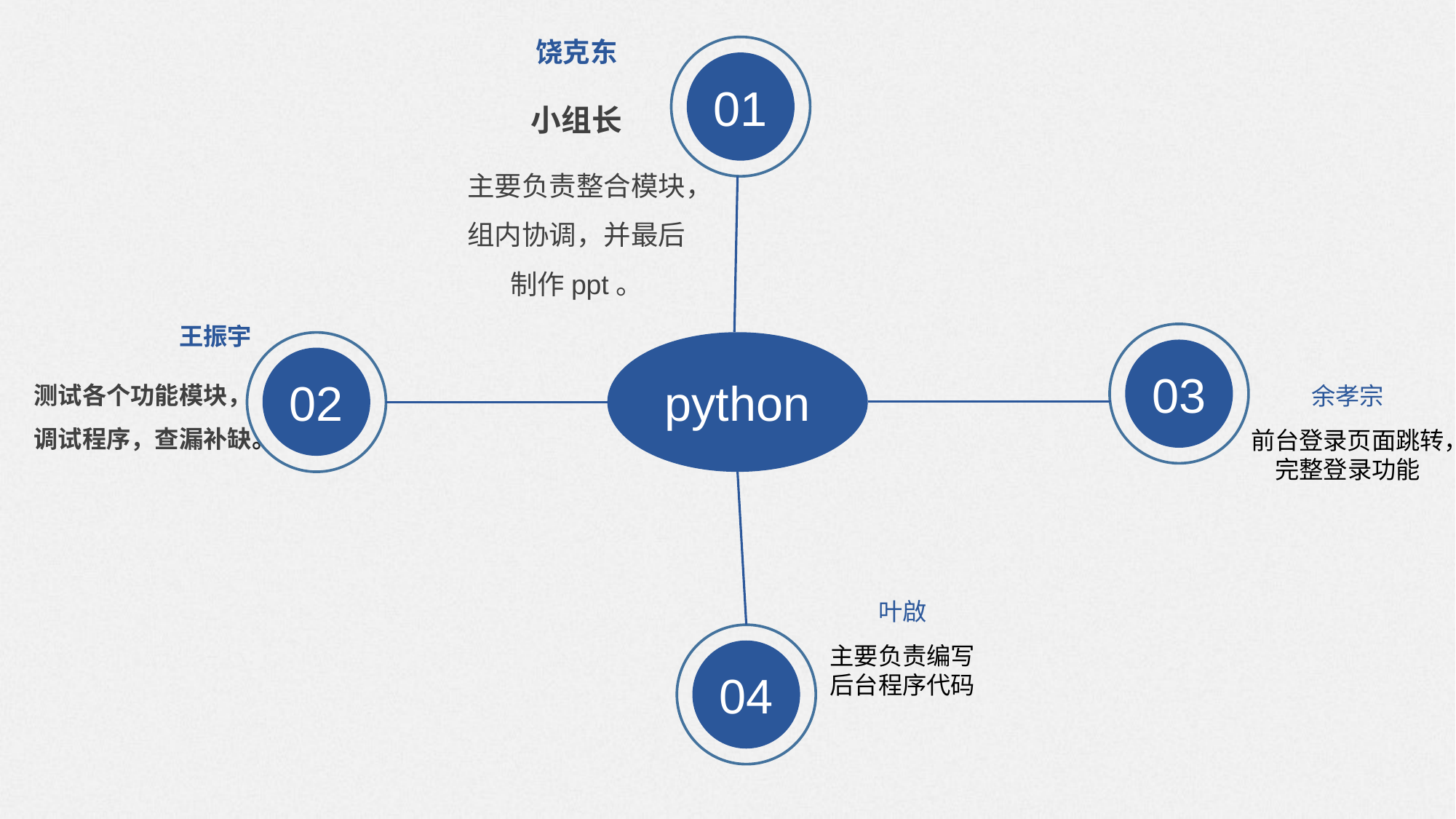

饶克东
小组长
主要负责整合模块，组内协调，并最后制作ppt。

02
01
王振宇
测试各个功能模块，调试程序，查漏补缺。

03

python

01
03
02
余孝宗
前台登录页面跳转，完整登录功能
叶啟
主要负责编写后台程序代码

04